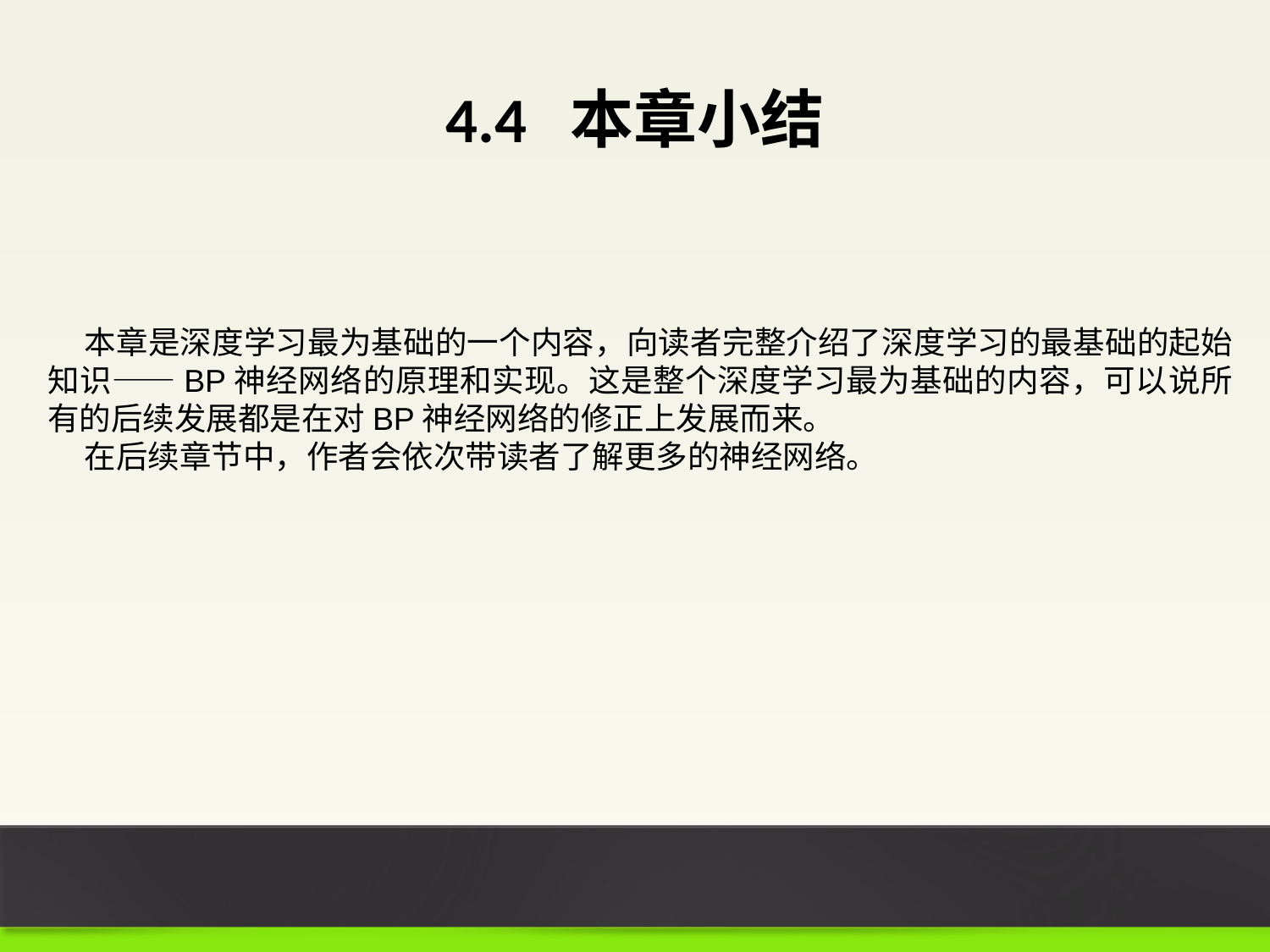

# 4.4  本章小结
本章是深度学习最为基础的一个内容，向读者完整介绍了深度学习的最基础的起始知识——BP神经网络的原理和实现。这是整个深度学习最为基础的内容，可以说所有的后续发展都是在对BP神经网络的修正上发展而来。
在后续章节中，作者会依次带读者了解更多的神经网络。